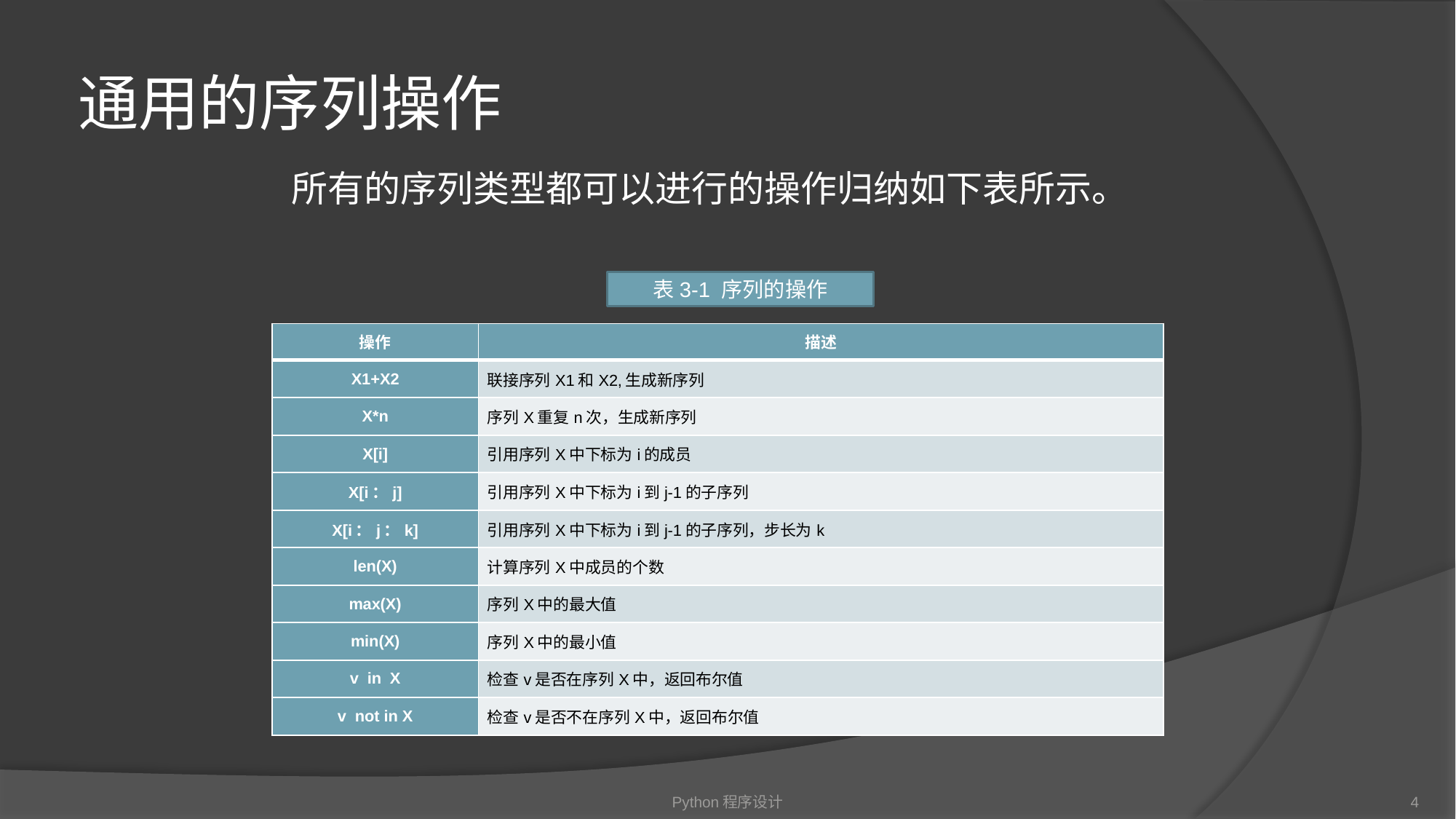

# 通用的序列操作
所有的序列类型都可以进行的操作归纳如下表所示。
表3-1 序列的操作
| 操作 | 描述 |
| --- | --- |
| X1+X2 | 联接序列X1和X2,生成新序列 |
| X\*n | 序列X重复n次，生成新序列 |
| X[i] | 引用序列X中下标为i的成员 |
| X[i：j] | 引用序列X中下标为i到j-1的子序列 |
| X[i：j：k] | 引用序列X中下标为i到j-1的子序列，步长为k |
| len(X) | 计算序列X中成员的个数 |
| max(X) | 序列X中的最大值 |
| min(X) | 序列X中的最小值 |
| v in X | 检查v是否在序列X中，返回布尔值 |
| v not in X | 检查v是否不在序列X中，返回布尔值 |
Python程序设计
4